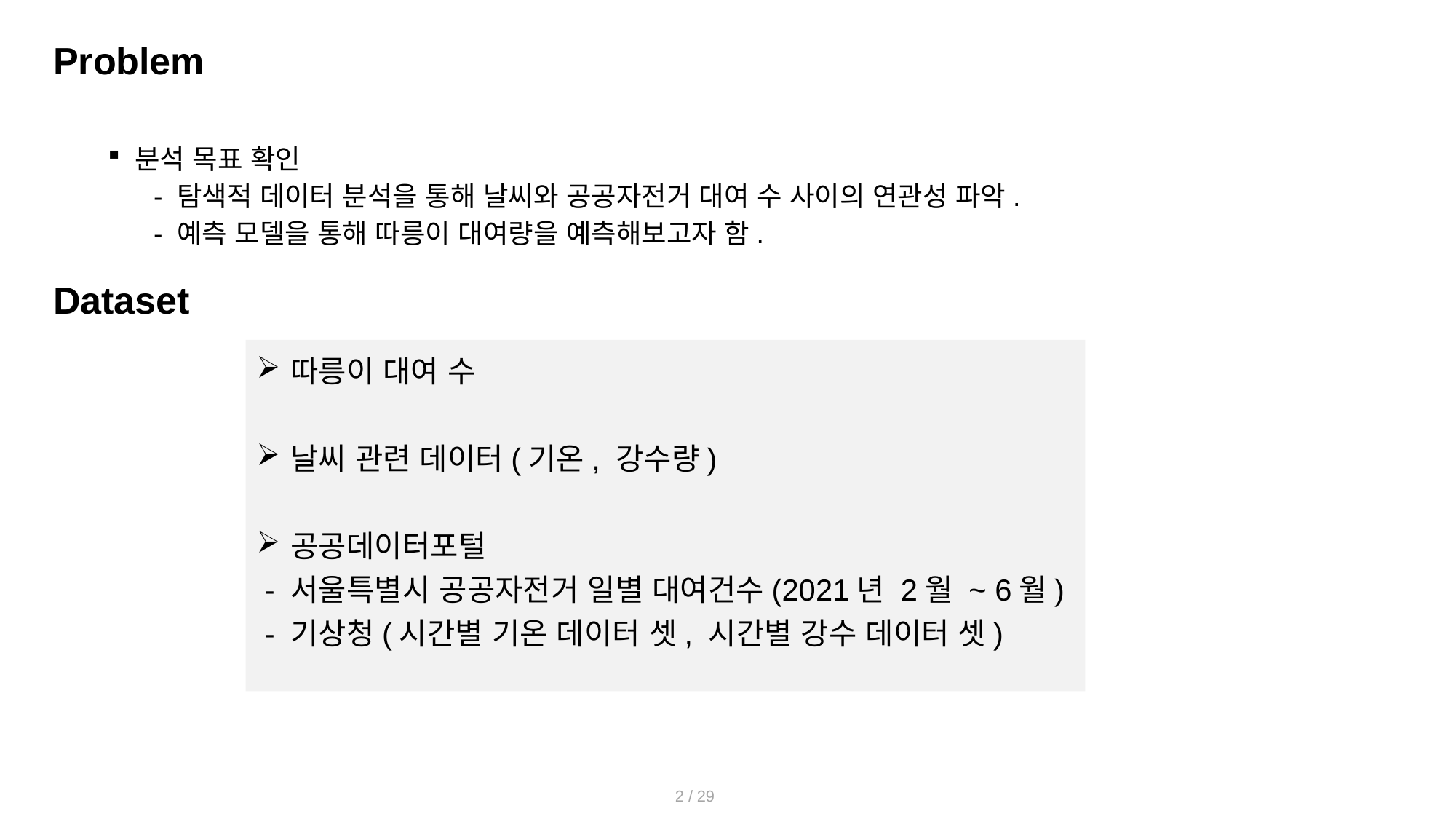

# Problem

분석 목표 확인
      - 탐색적 데이터 분석을 통해 날씨와 공공자전거 대여 수 사이의 연관성 파악.
      - 예측 모델을 통해 따릉이 대여량을 예측해보고자 함.

Dataset
따릉이 대여 수

날씨 관련 데이터(기온, 강수량)

공공데이터포털
 - 서울특별시 공공자전거 일별 대여건수(2021년 2월 ~ 6월)
 - 기상청(시간별 기온 데이터 셋, 시간별 강수 데이터 셋)